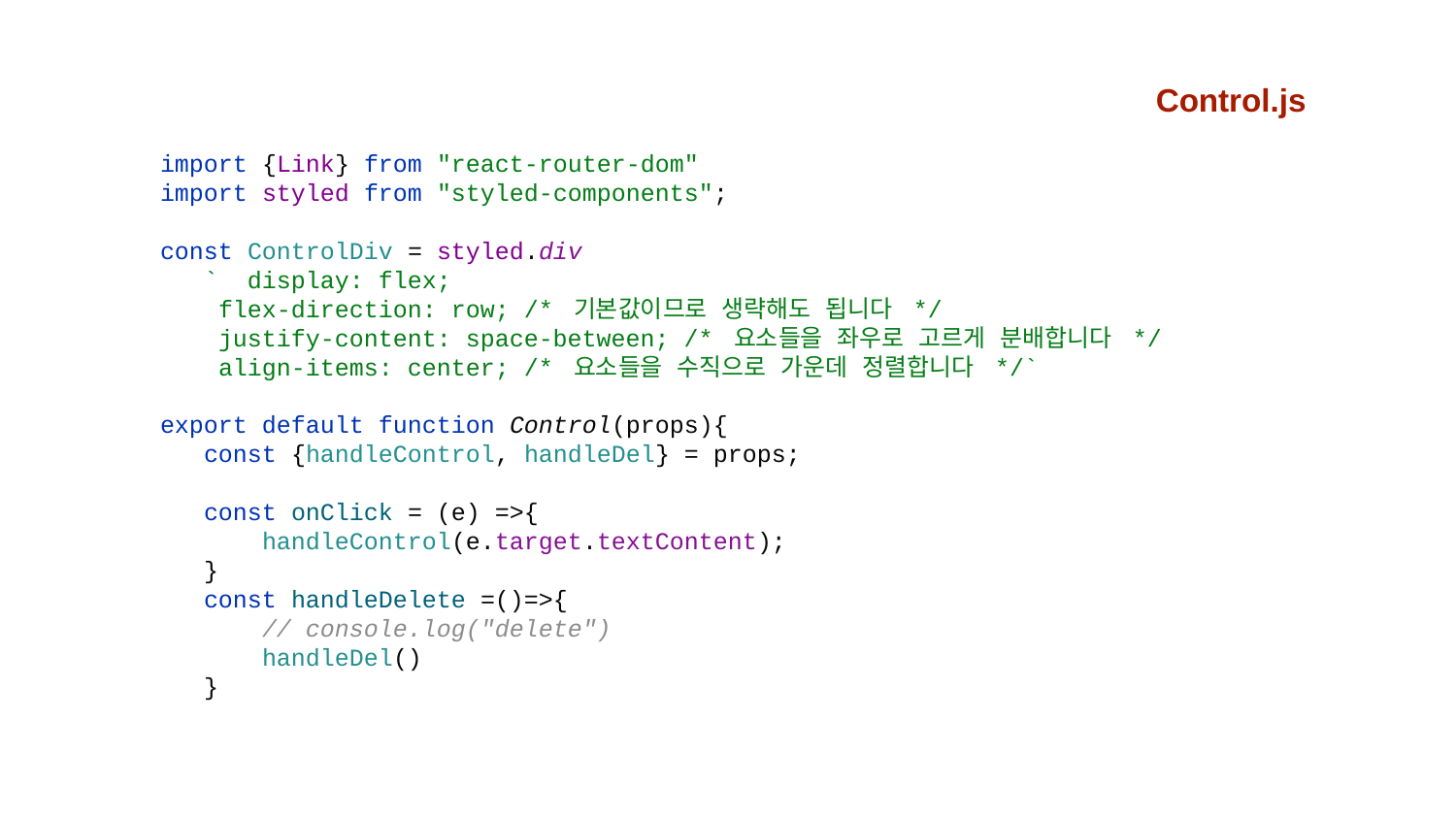

Control.js
import {Link} from "react-router-dom"
import styled from "styled-components";

const ControlDiv = styled.div
   `  display: flex;
    flex-direction: row; /* 기본값이므로 생략해도 됩니다 */
    justify-content: space-between; /* 요소들을 좌우로 고르게 분배합니다 */
    align-items: center; /* 요소들을 수직으로 가운데 정렬합니다 */`

export default function Control(props){
   const {handleControl, handleDel} = props;

   const onClick = (e) =>{
       handleControl(e.target.textContent);
   }
   const handleDelete =()=>{
       // console.log("delete")
       handleDel()
   }